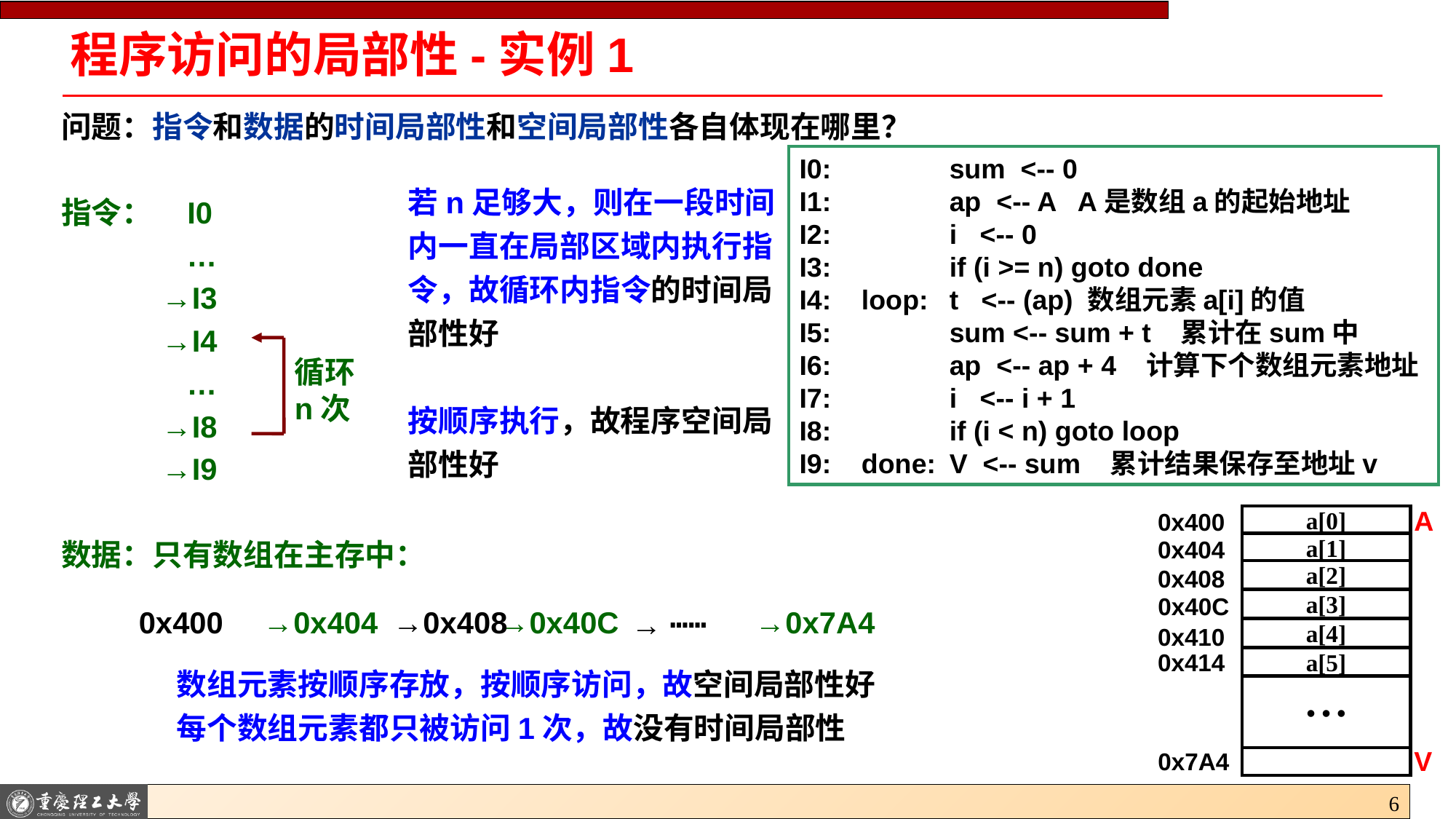

# 程序访问的局部性-实例1
问题：指令和数据的时间局部性和空间局部性各自体现在哪里？

指令：    I0
               …
            →I3
            →I4
               …
            →I8
            →I9

数据：只有数组在主存中：
I0:		sum  <-- 0
I1:		ap  <-- A   A是数组a的起始地址
I2:		i   <-- 0
I3:		if (i >= n) goto done
I4:	loop:	t   <-- (ap) 数组元素a[i]的值
I5:		sum <-- sum + t   累计在sum中
I6:		ap  <-- ap + 4   计算下个数组元素地址
I7:		i   <-- i + 1
I8:		if (i < n) goto loop
I9:	done:	V  <-- sum   累计结果保存至地址v
若n足够大，则在一段时间内一直在局部区域内执行指令，故循环内指令的时间局部性好

按顺序执行，故程序空间局部性好

循环n次
A
0x400
a[0]
0x404
a[1]
0x408
a[2]
0x40C
a[3]
0x410
a[4]
0x414
a[5]
• • •
V
0x7A4

0x400
→0x40C
→0x404
→0x408
→0x7A4
→ ┅┅
数组元素按顺序存放，按顺序访问，故空间局部性好
每个数组元素都只被访问1次，故没有时间局部性